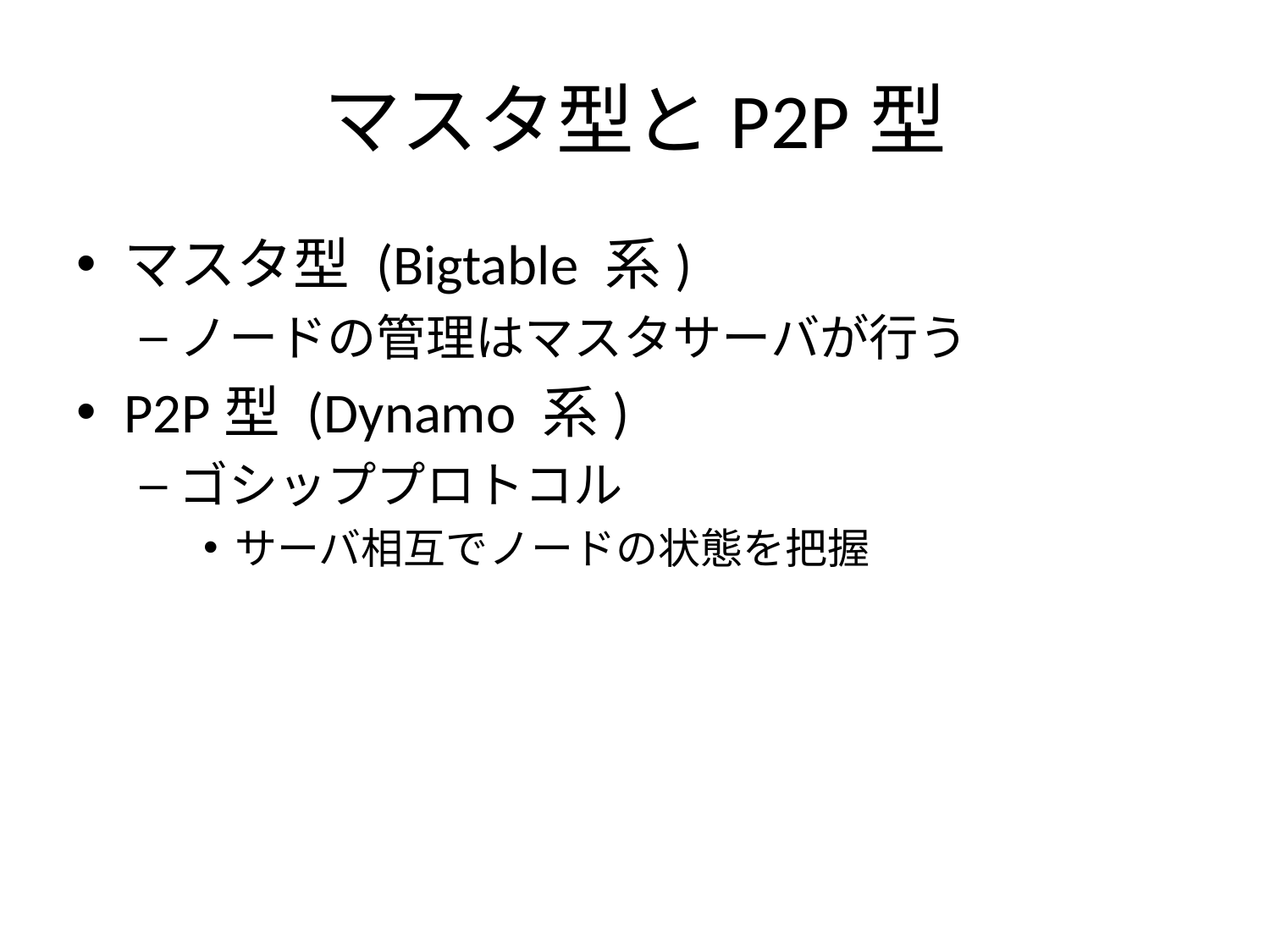

# マスタ型とP2P型
マスタ型 (Bigtable 系)
ノードの管理はマスタサーバが行う
P2P型 (Dynamo 系)
ゴシッププロトコル
サーバ相互でノードの状態を把握